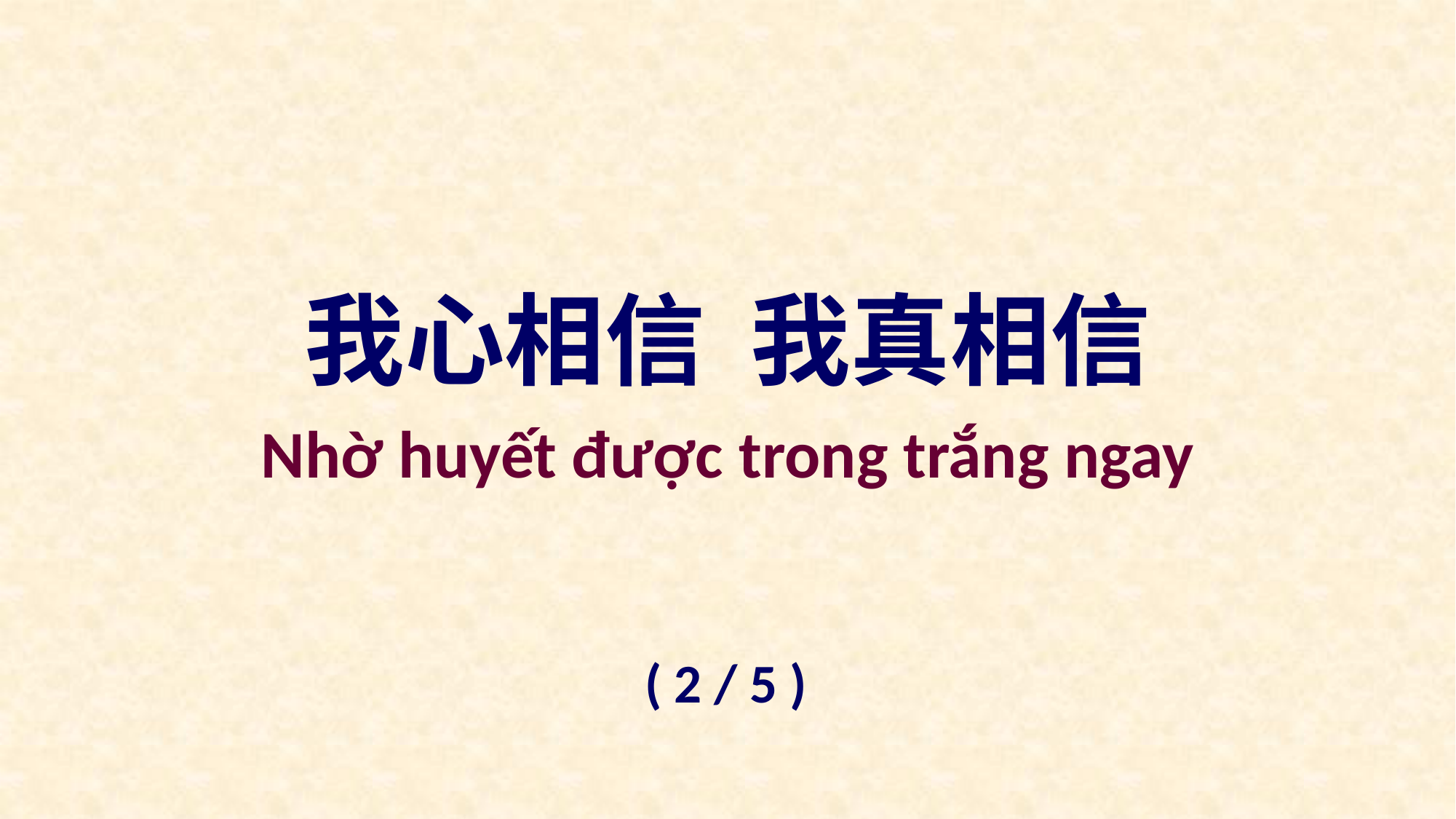

我心相信  我真相信
Nhờ huyết được trong trắng ngay
( 2 / 5 )